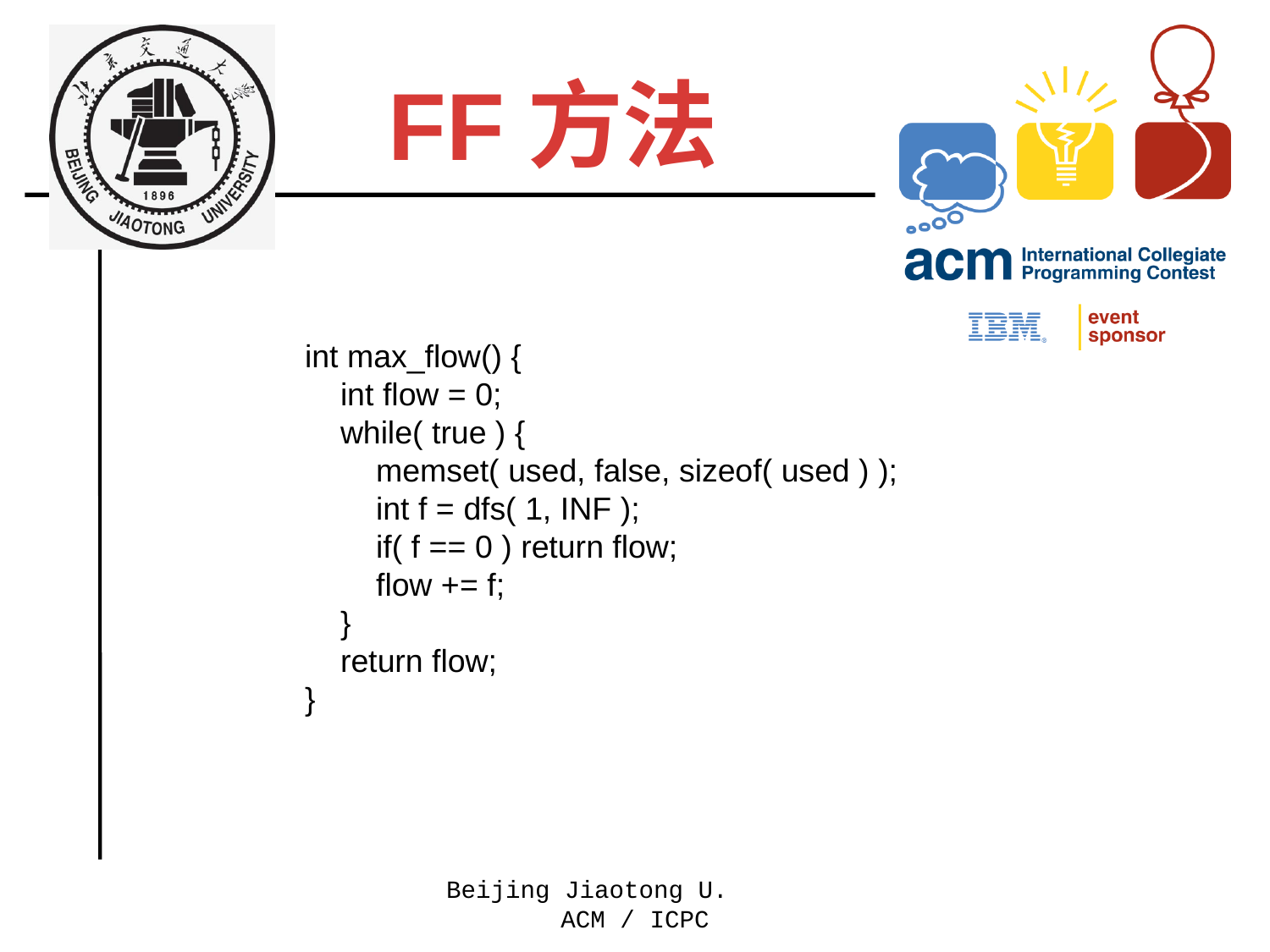

FF方法
# int max_flow() {
    int flow = 0;
    while( true ) {
        memset( used, false, sizeof( used ) );
        int f = dfs( 1, INF );
        if( f == 0 ) return flow;
        flow += f;
    }
    return flow;
}